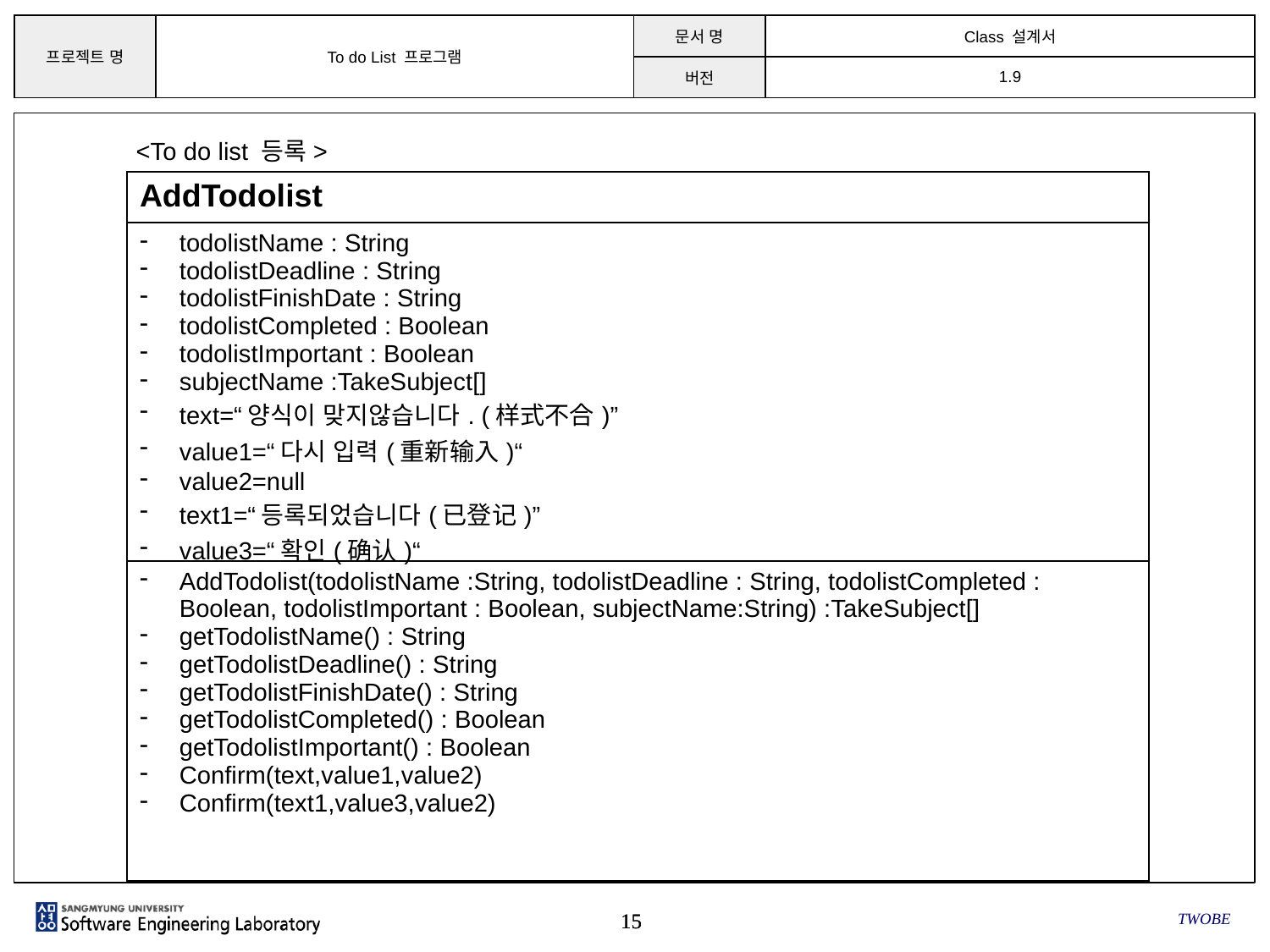

<To do list 등록>
| AddTodolist |
| --- |
| todolistName : String todolistDeadline : String todolistFinishDate : String todolistCompleted : Boolean todolistImportant : Boolean subjectName :TakeSubject[] text=“양식이 맞지않습니다. (样式不合)” value1=“다시 입력(重新输入)“ value2=null text1=“등록되었습니다(已登记)” value3=“확인(确认)“ |
| AddTodolist(todolistName :String, todolistDeadline : String, todolistCompleted : Boolean, todolistImportant : Boolean, subjectName:String) :TakeSubject[] getTodolistName() : String getTodolistDeadline() : String getTodolistFinishDate() : String getTodolistCompleted() : Boolean getTodolistImportant() : Boolean Confirm(text,value1,value2) Confirm(text1,value3,value2) |
TWOBE